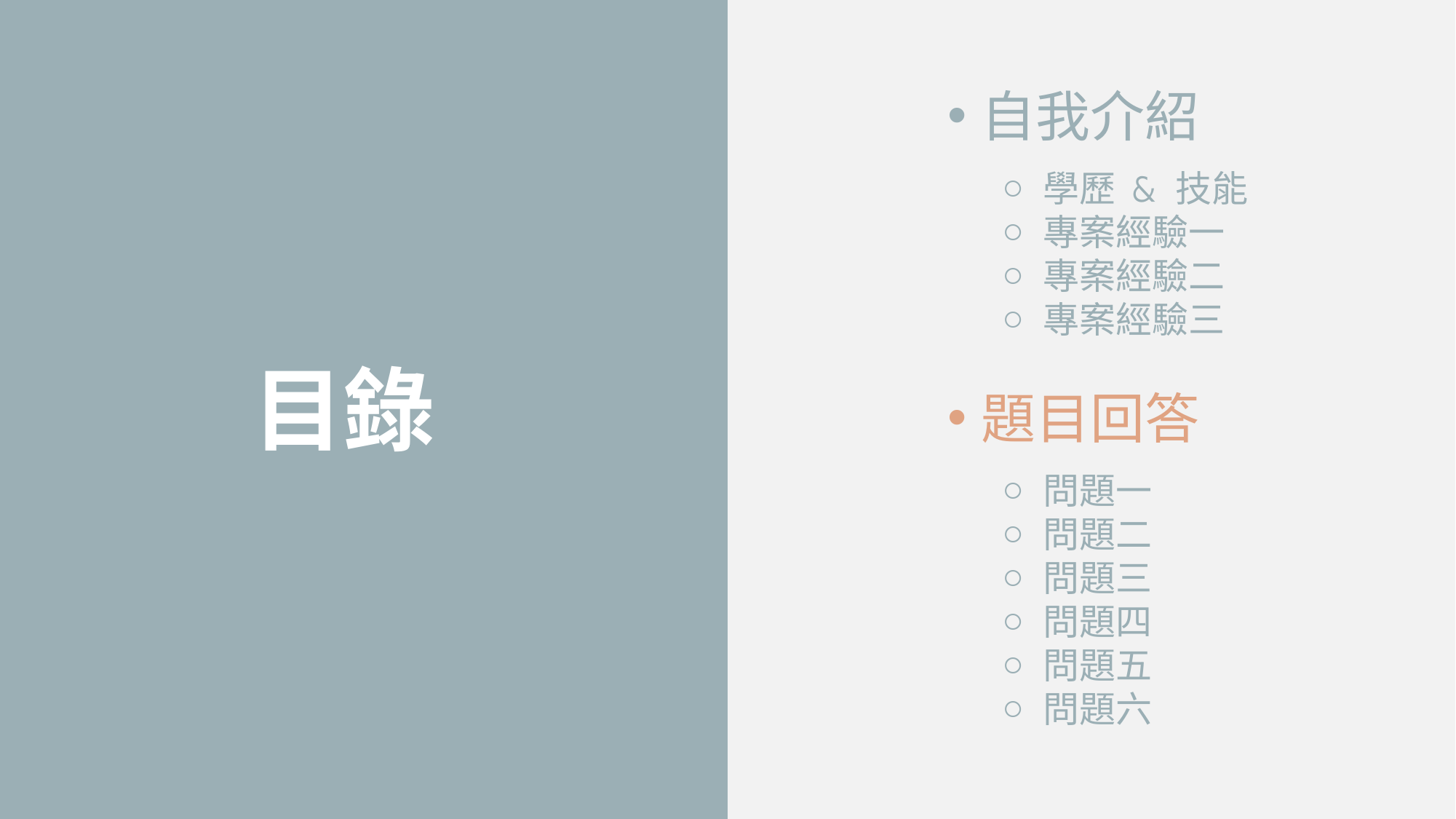

自我介紹
學歷 & 技能
專案經驗一
專案經驗二
專案經驗三

題目回答
問題一
問題二
問題三
問題四
問題五
問題六
目錄